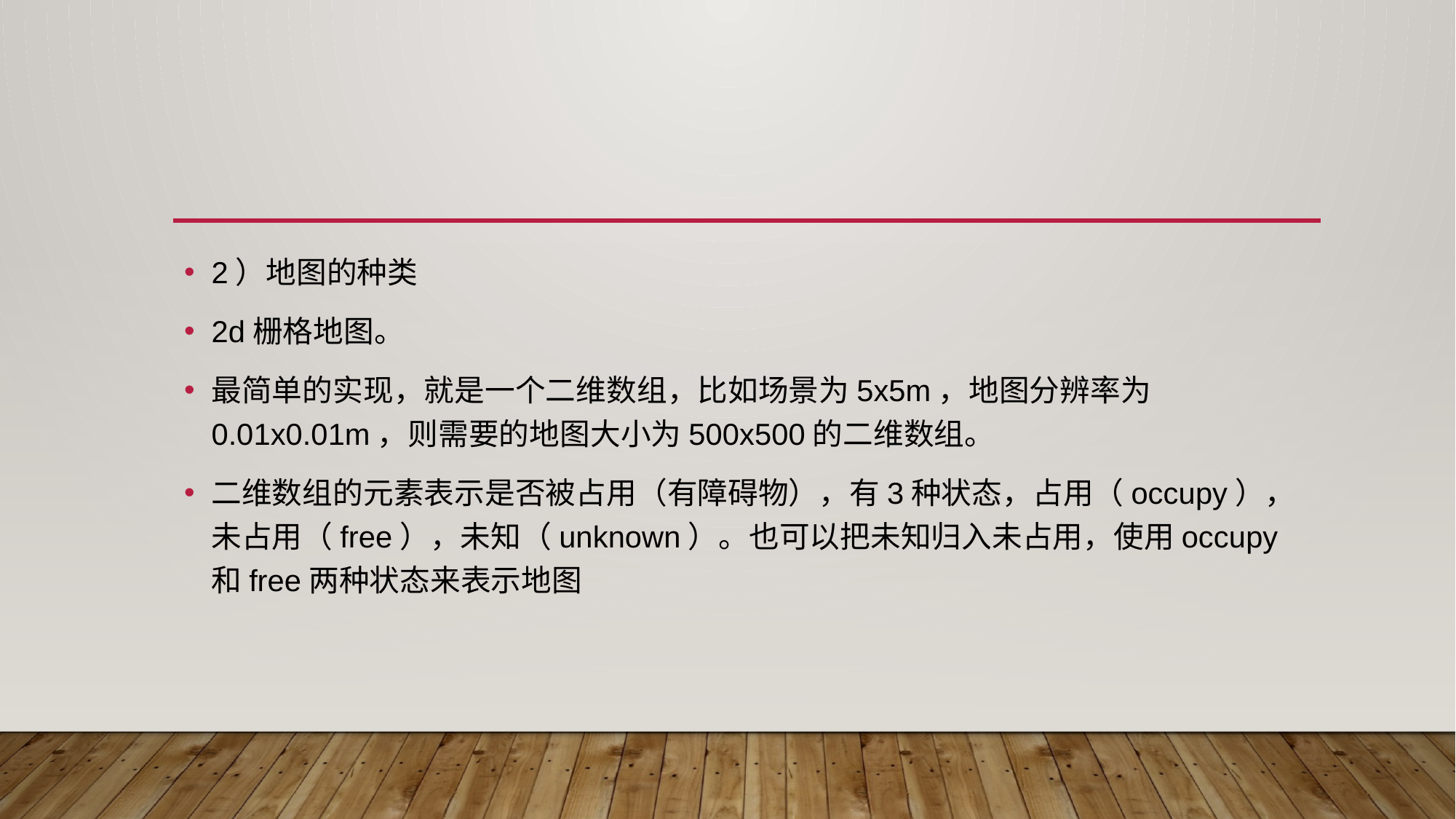

#
2）地图的种类
2d栅格地图。
最简单的实现，就是一个二维数组，比如场景为5x5m，地图分辨率为0.01x0.01m，则需要的地图大小为500x500的二维数组。
二维数组的元素表示是否被占用（有障碍物），有3种状态，占用（occupy），未占用（free），未知（unknown）。也可以把未知归入未占用，使用occupy和free两种状态来表示地图